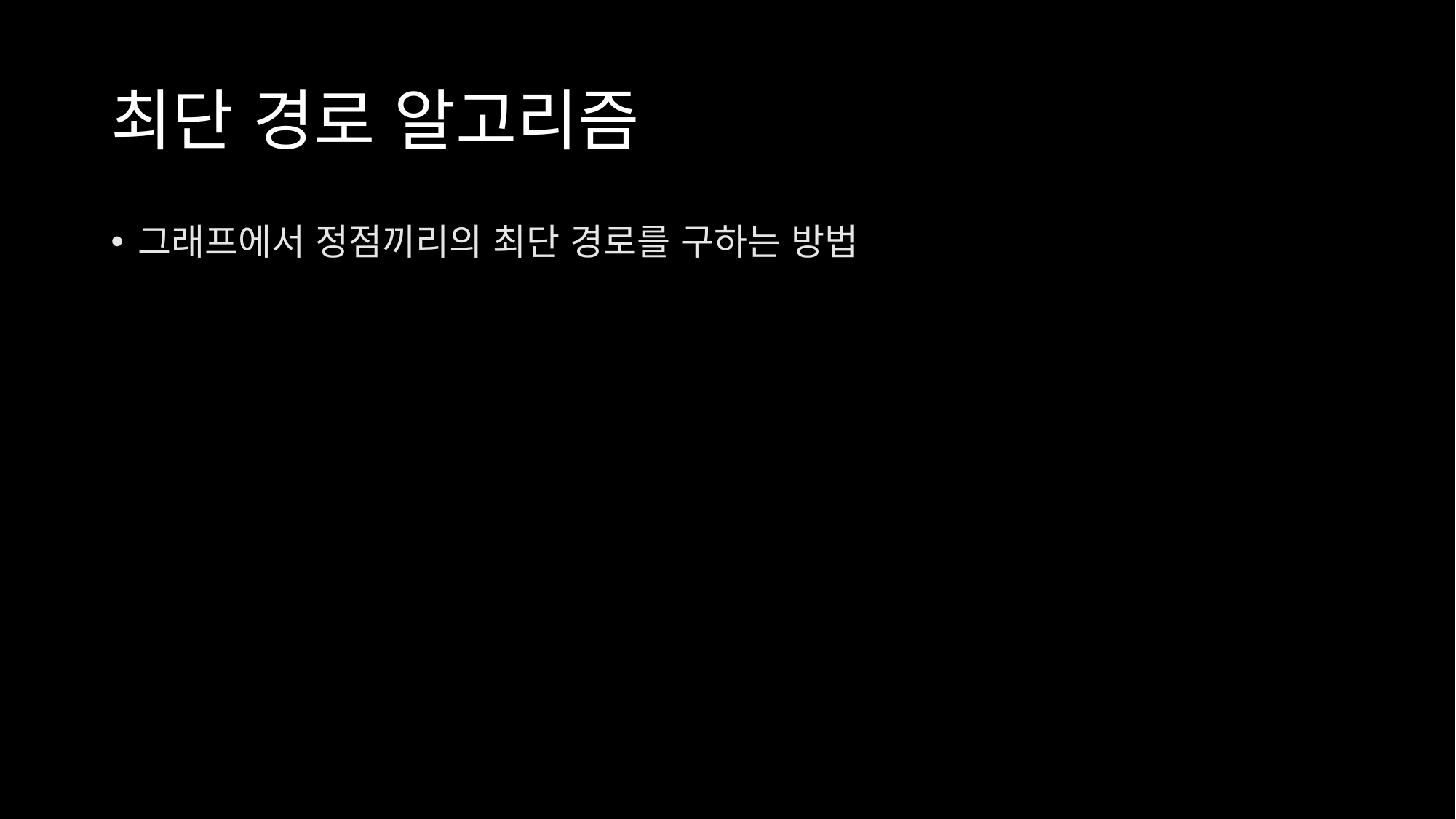

# 최단 경로 알고리즘
그래프에서 정점끼리의 최단 경로를 구하는 방법